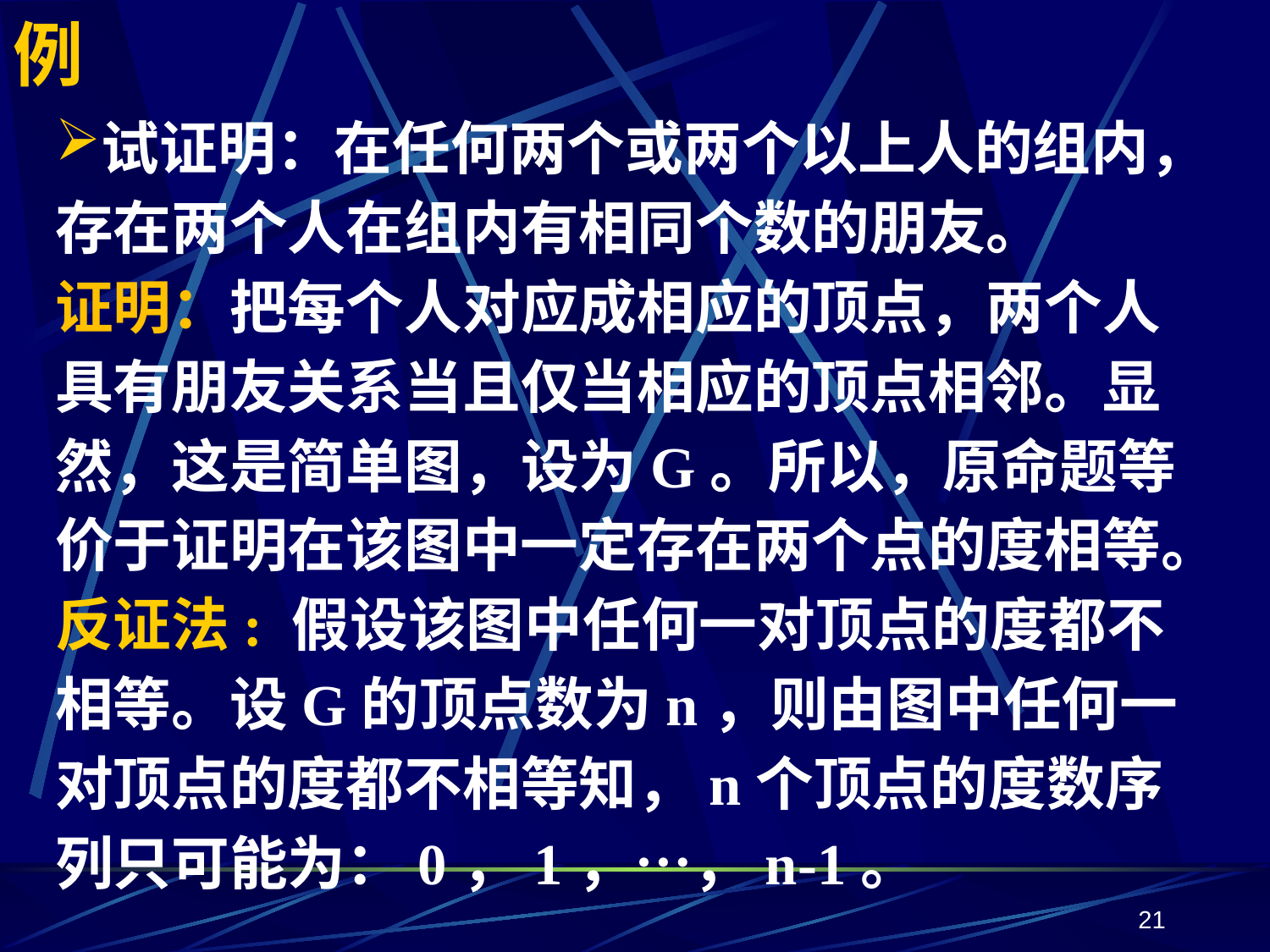

# 例
试证明：在任何两个或两个以上人的组内，存在两个人在组内有相同个数的朋友。
证明：把每个人对应成相应的顶点，两个人具有朋友关系当且仅当相应的顶点相邻。显然，这是简单图，设为G。所以，原命题等价于证明在该图中一定存在两个点的度相等。
反证法: 假设该图中任何一对顶点的度都不相等。设G的顶点数为n，则由图中任何一对顶点的度都不相等知，n个顶点的度数序列只可能为：0，1，…，n-1。

21